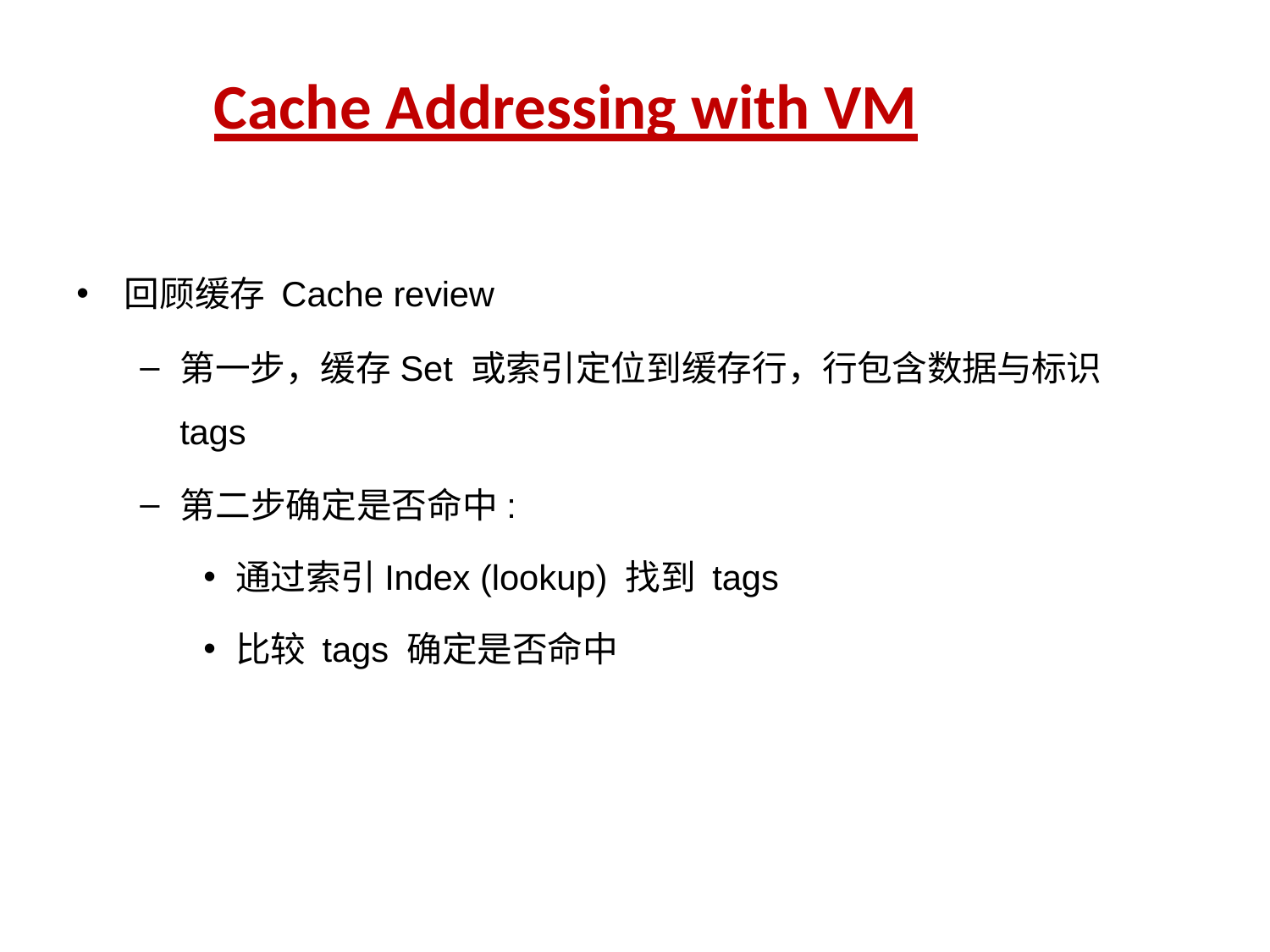

# Cache Addressing with VM
回顾缓存 Cache review
第一步，缓存Set 或索引定位到缓存行，行包含数据与标识 tags
第二步确定是否命中:
通过索引Index (lookup) 找到 tags
比较 tags 确定是否命中